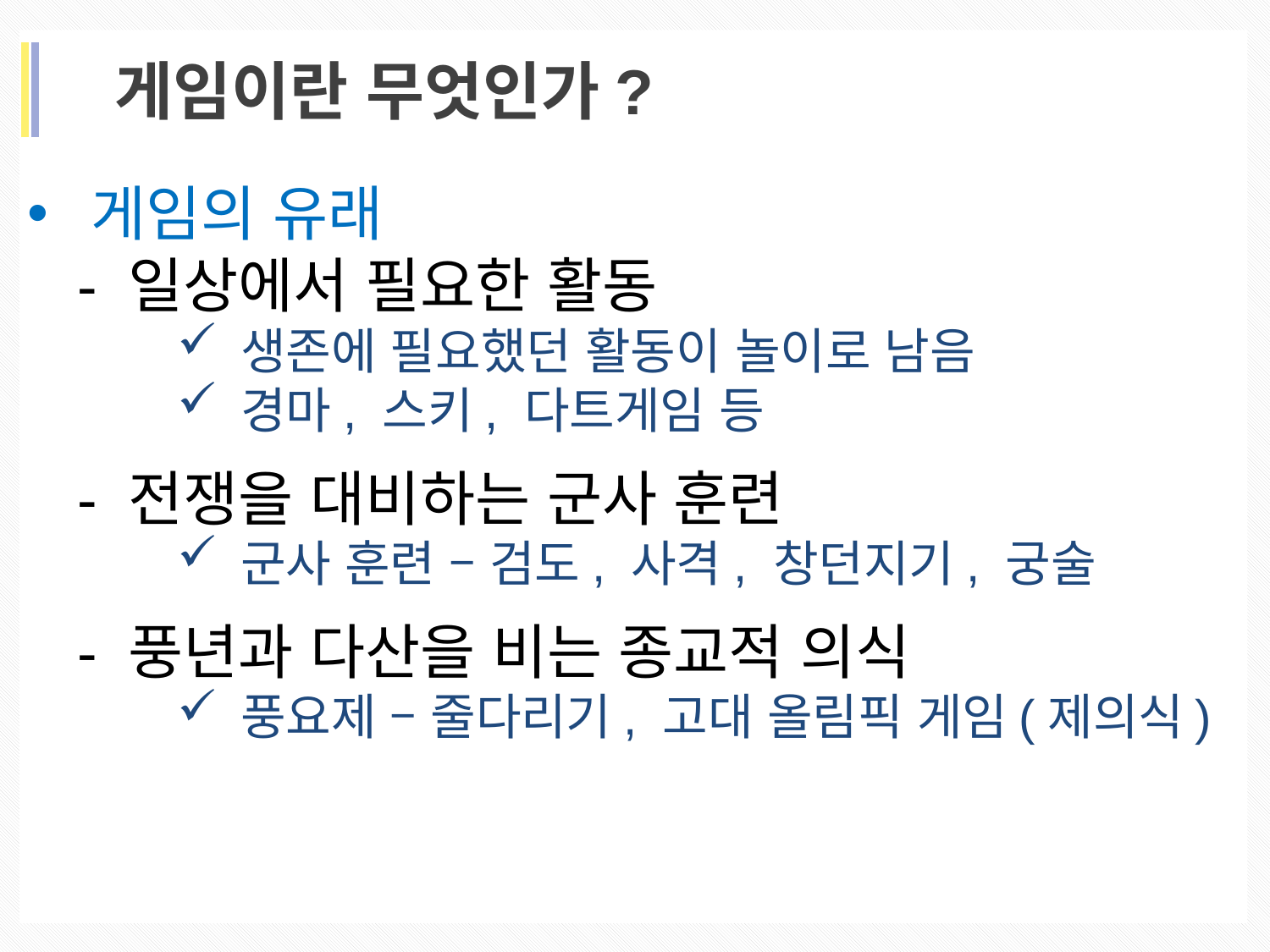

게임이란 무엇인가?
게임의 유래
   - 일상에서 필요한 활동
생존에 필요했던 활동이 놀이로 남음
경마, 스키, 다트게임 등

   - 전쟁을 대비하는 군사 훈련
군사 훈련 – 검도, 사격, 창던지기, 궁술

   - 풍년과 다산을 비는 종교적 의식
풍요제 – 줄다리기, 고대 올림픽 게임(제의식)